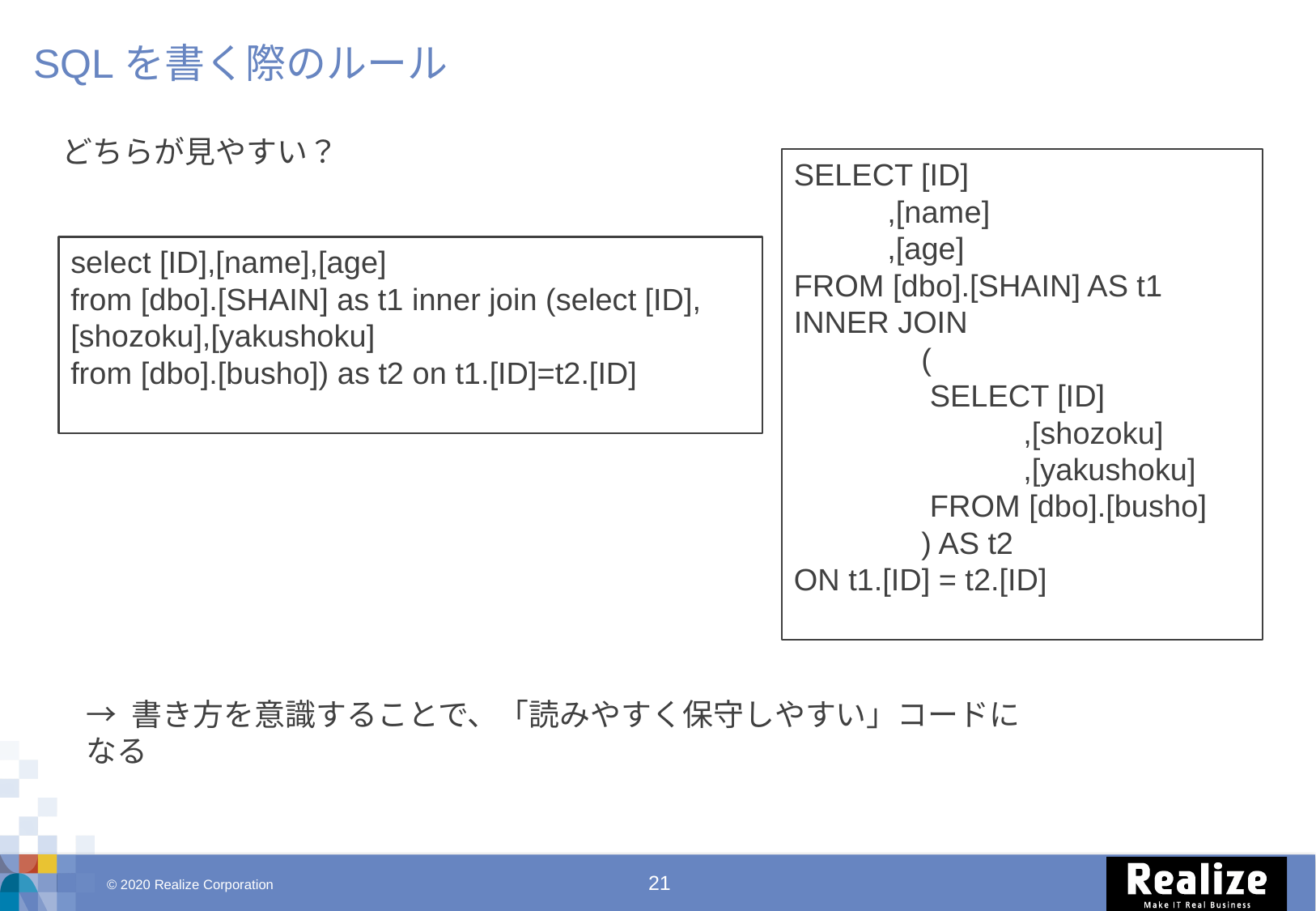

SQLを書く際のルール
どちらが見やすい？
SELECT [ID]
           ,[name]
           ,[age]
FROM [dbo].[SHAIN] AS t1
INNER JOIN
               (
                SELECT [ID]
                           ,[shozoku]
                           ,[yakushoku]
                FROM [dbo].[busho]
               ) AS t2
ON t1.[ID] = t2.[ID]

select [ID],[name],[age]
from [dbo].[SHAIN] as t1 inner join (select [ID],[shozoku],[yakushoku]
from [dbo].[busho]) as t2 on t1.[ID]=t2.[ID]

→ 書き方を意識することで、「読みやすく保守しやすい」コードになる